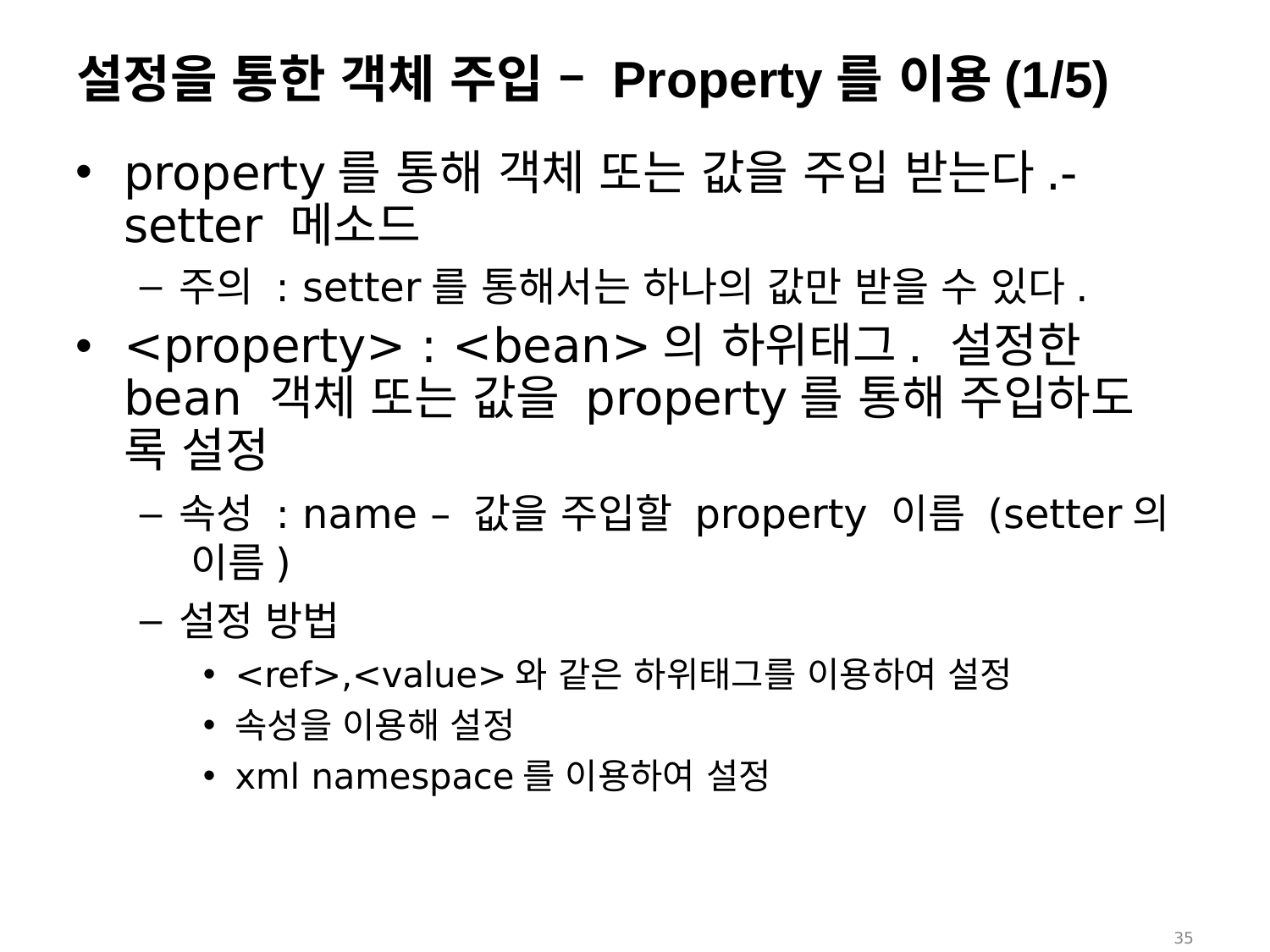

# 설정을 통한 객체 주입 – Property를 이용(1/5)
property를 통해 객체 또는 값을 주입 받는다.-  setter 메소드
주의 : setter를 통해서는 하나의 값만 받을 수 있다.
<property> : <bean>의 하위태그. 설정한  bean 객체 또는 값을 property를 통해 주입하도  록 설정
속성 : name – 값을 주입할 property 이름 (setter의  이름)
설정 방법
<ref>,<value>와 같은 하위태그를 이용하여 설정
속성을 이용해 설정
xml namespace를 이용하여 설정
35